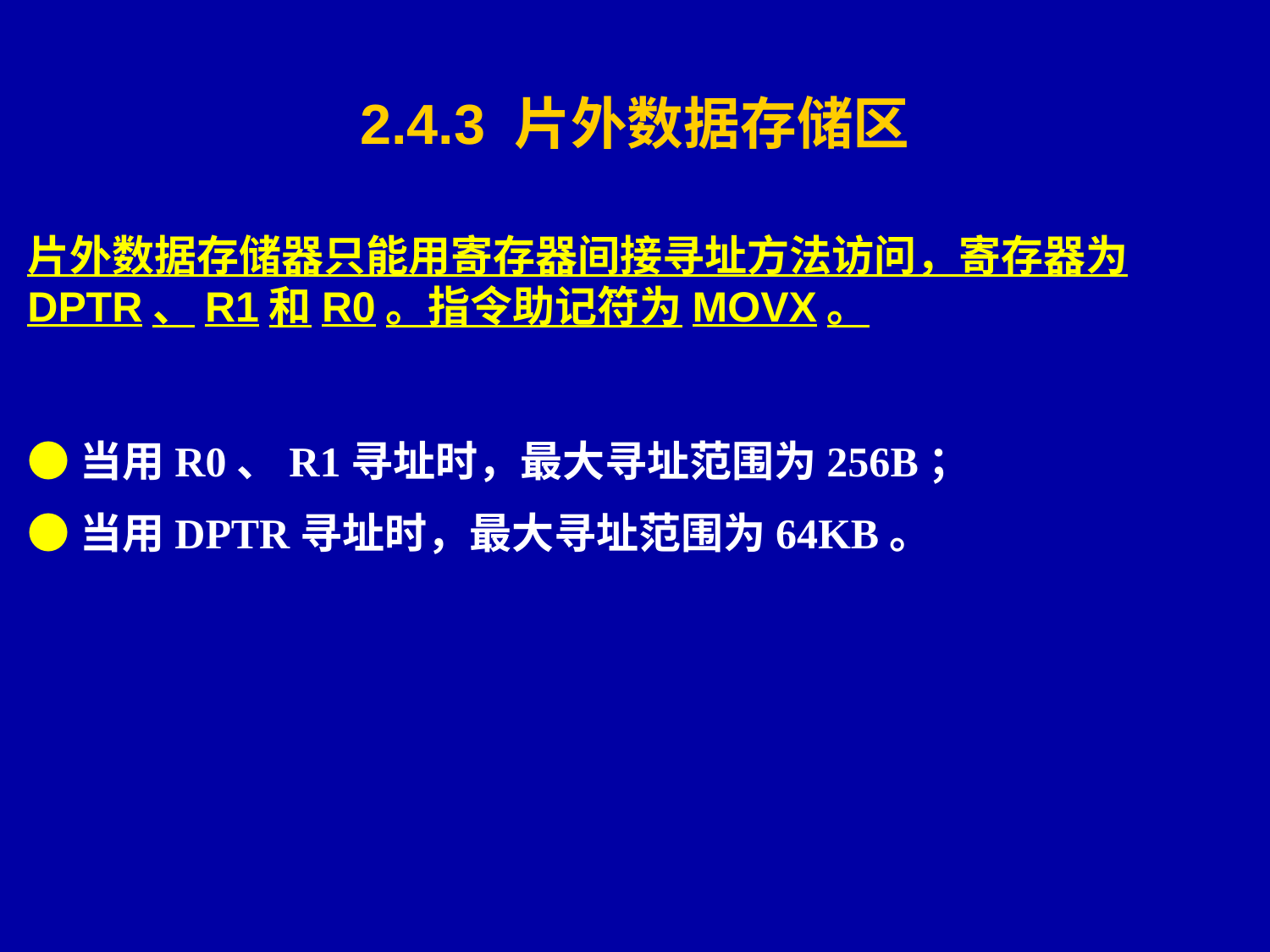

2.4.3 片外数据存储区
片外数据存储器只能用寄存器间接寻址方法访问，寄存器为DPTR、R1和R0。指令助记符为MOVX。

●当用R0、R1寻址时，最大寻址范围为256B；
●当用DPTR寻址时，最大寻址范围为64KB。